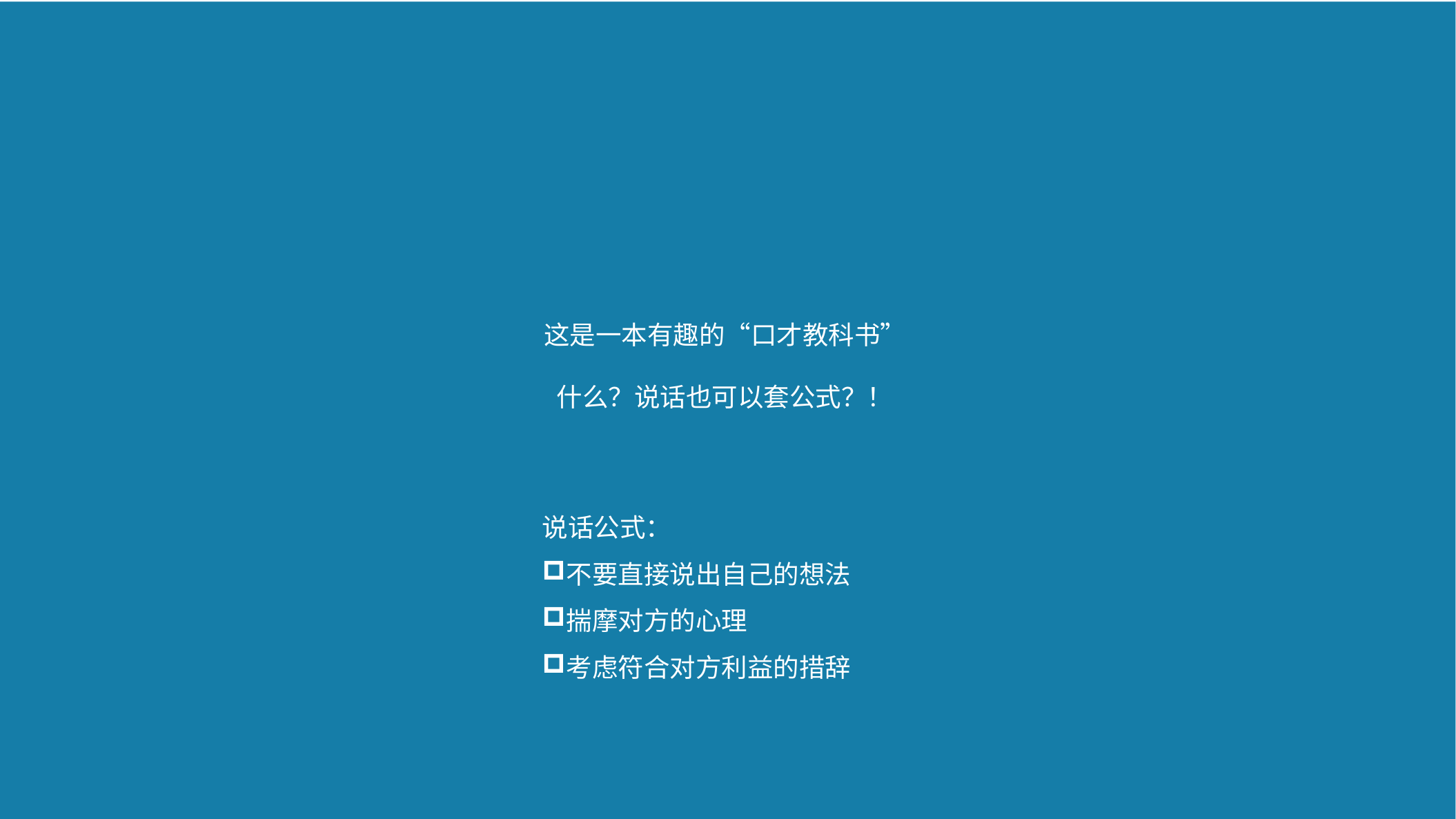

这是一本有趣的“口才教科书”

什么？说话也可以套公式？！

说话公式：
不要直接说出自己的想法
揣摩对方的心理
考虑符合对方利益的措辞